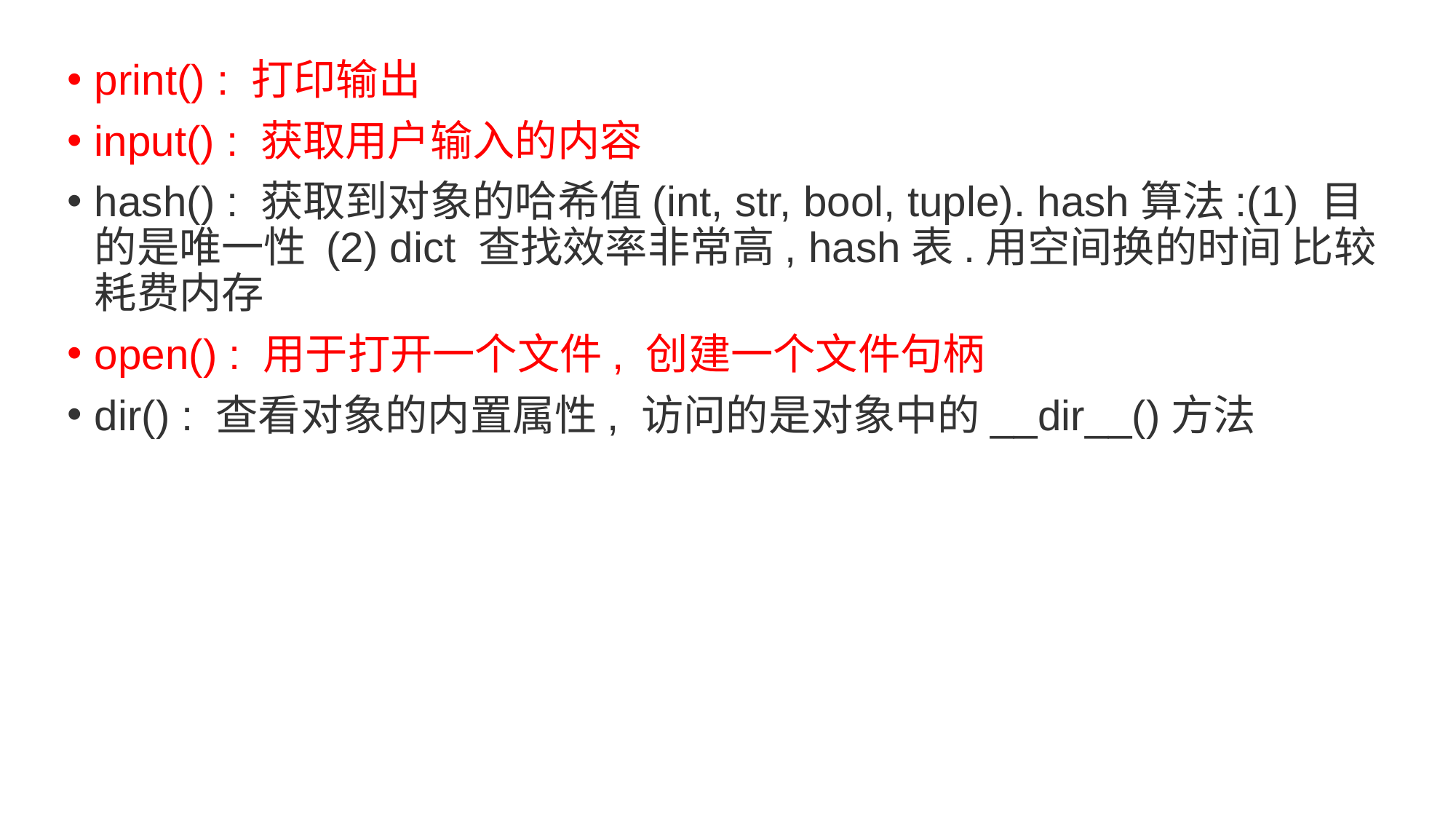

print() : 打印输出
input() : 获取用户输入的内容
hash() : 获取到对象的哈希值(int, str, bool, tuple). hash算法:(1) 目的是唯一性 (2) dict 查找效率非常高, hash表.用空间换的时间 比较耗费内存
open() : 用于打开一个文件, 创建一个文件句柄
dir() : 查看对象的内置属性, 访问的是对象中的__dir__()方法